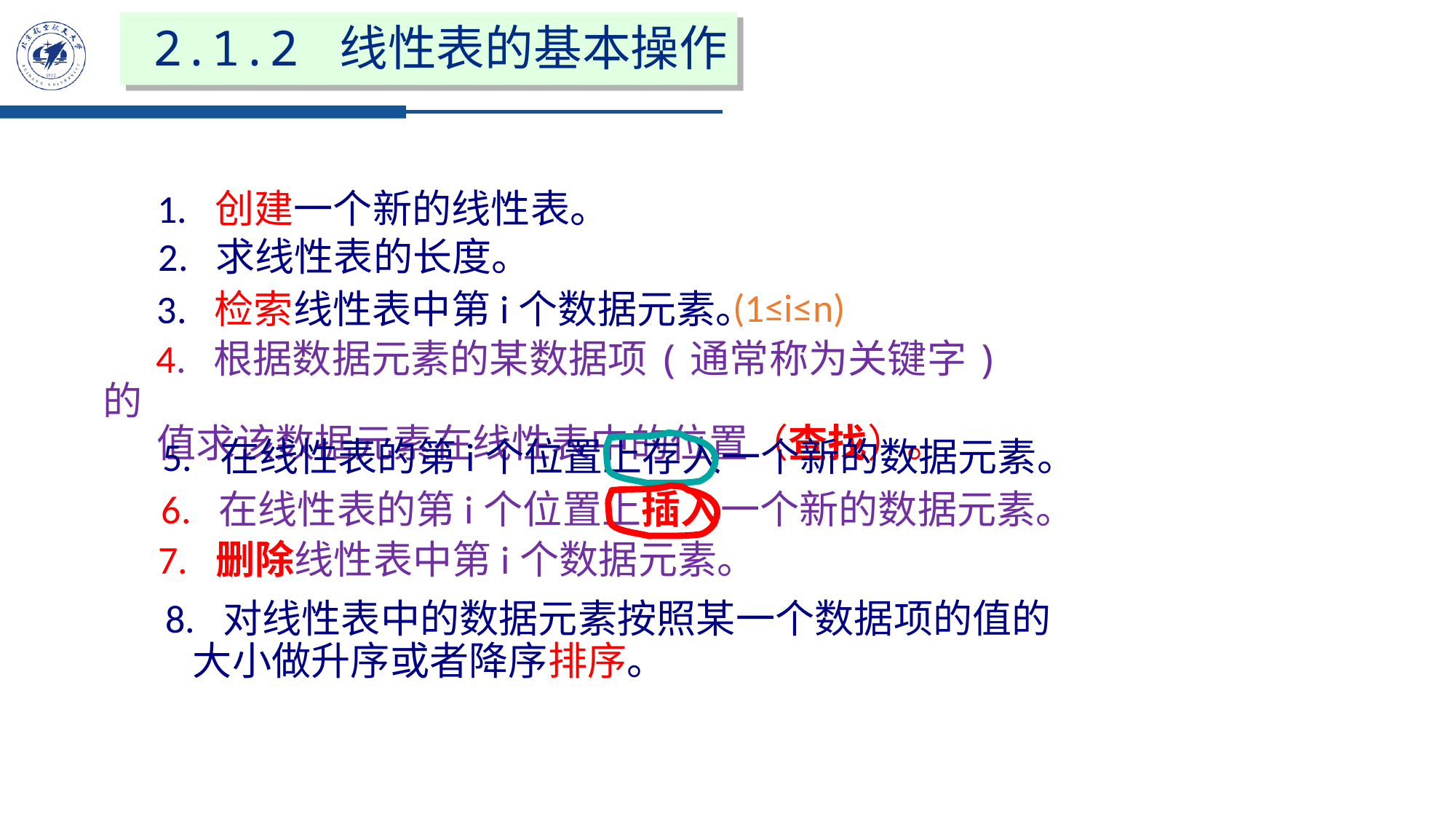

2.1.2 线性表的基本操作
     1.  创建一个新的线性表。
     2.  求线性表的长度。
(1≤i≤n)
     3.  检索线性表中第i个数据元素。
      4.  根据数据元素的某数据项(通常称为关键字)的
     值求该数据元素在线性表中的位置（查找）。
5.  在线性表的第i个位置上存入一个新的数据元素。

6.  在线性表的第i个位置上插入一个新的数据元素。

  7.  删除线性表中第i个数据元素。
8.  对线性表中的数据元素按照某一个数据项的值的
  大小做升序或者降序排序。